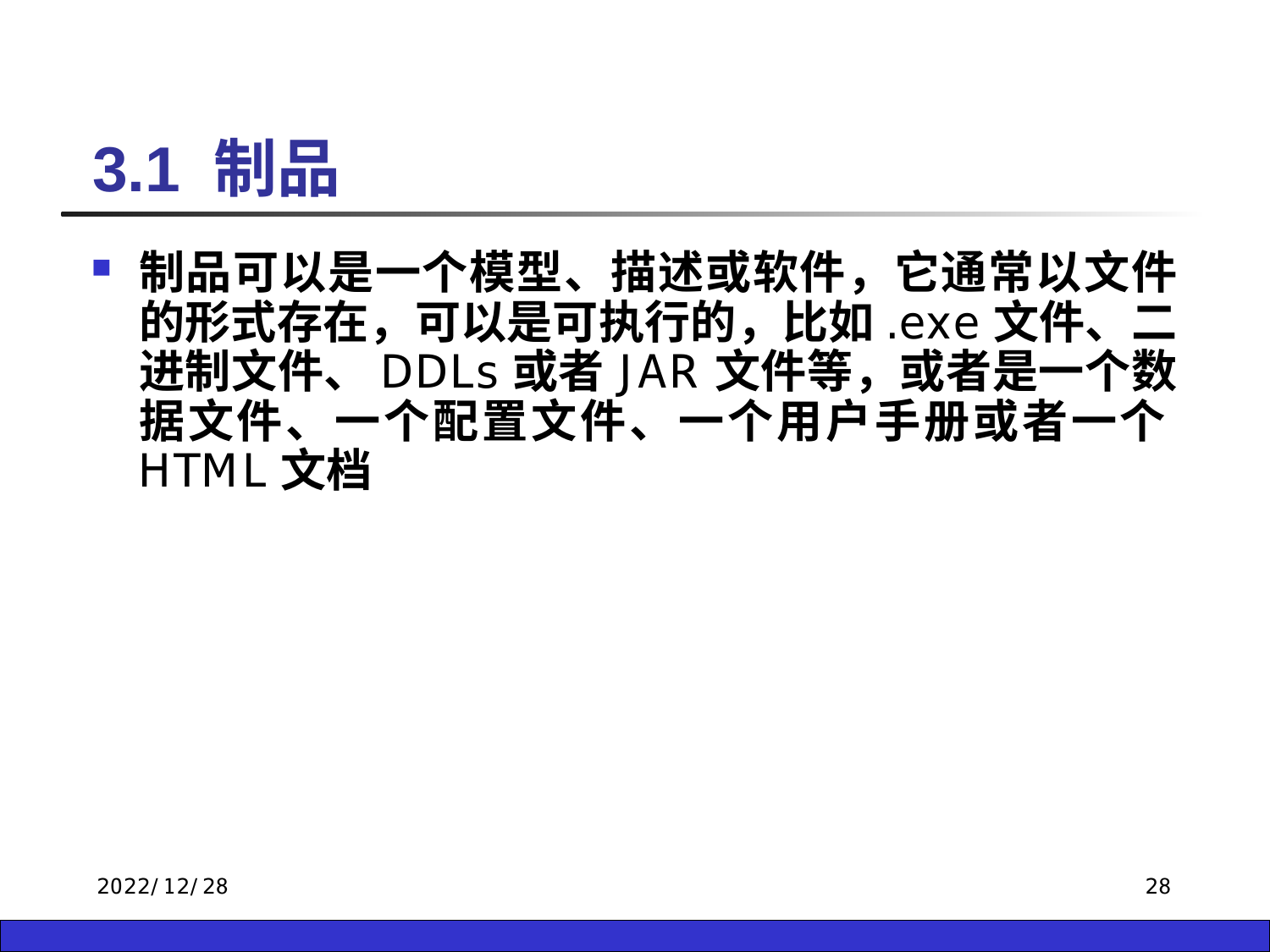

3.1 制品
制品可以是一个模型、描述或软件，它通常以文件的形式存在，可以是可执行的，比如.exe文件、二进制文件、DDLs或者JAR文件等，或者是一个数据文件、一个配置文件、一个用户手册或者一个HTML文档

2022/12/28
28